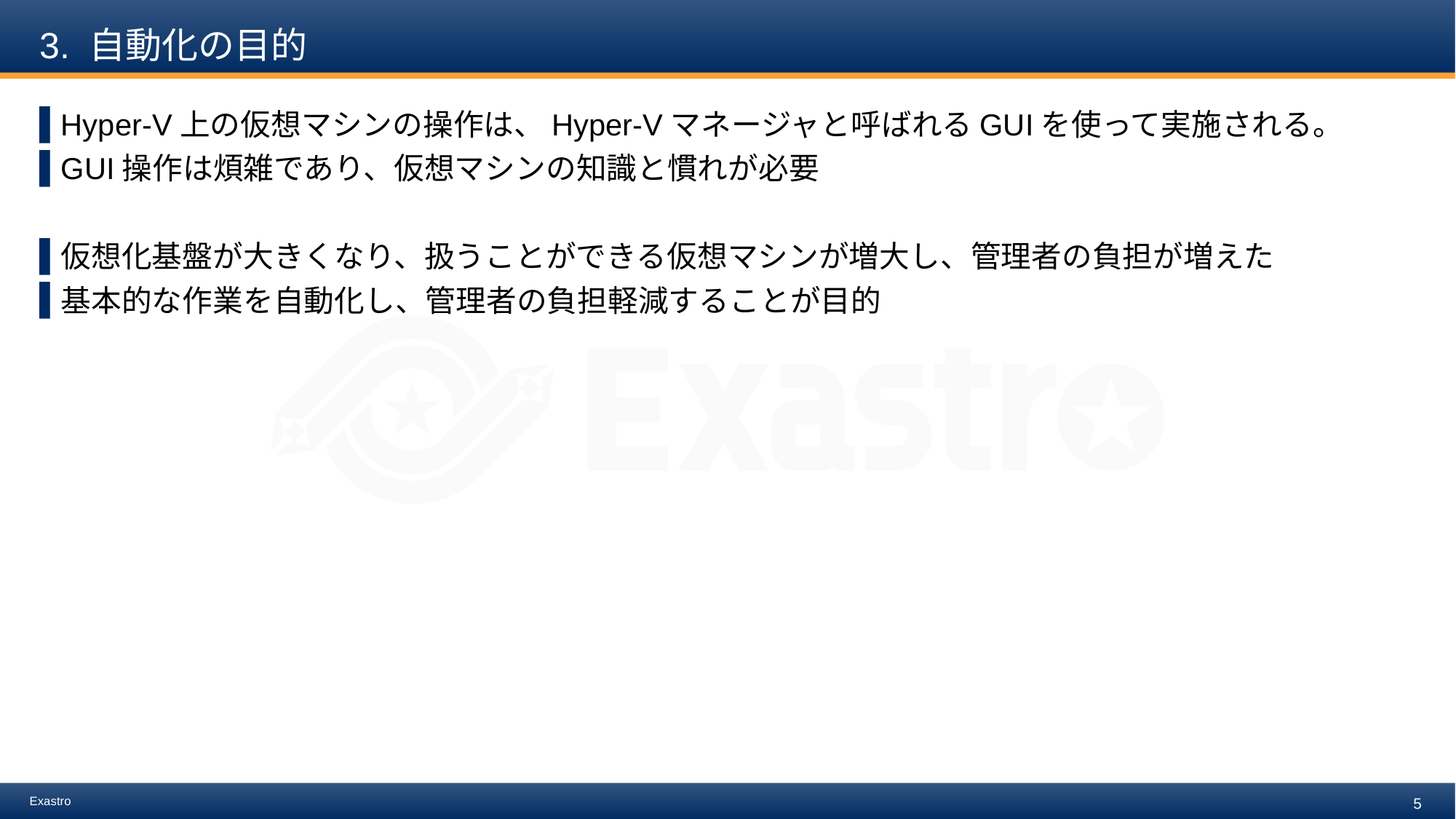

# 3. 自動化の目的
Hyper-V上の仮想マシンの操作は、Hyper-Vマネージャと呼ばれるGUIを使って実施される。
GUI操作は煩雑であり、仮想マシンの知識と慣れが必要

仮想化基盤が大きくなり、扱うことができる仮想マシンが増大し、管理者の負担が増えた
基本的な作業を自動化し、管理者の負担軽減することが目的